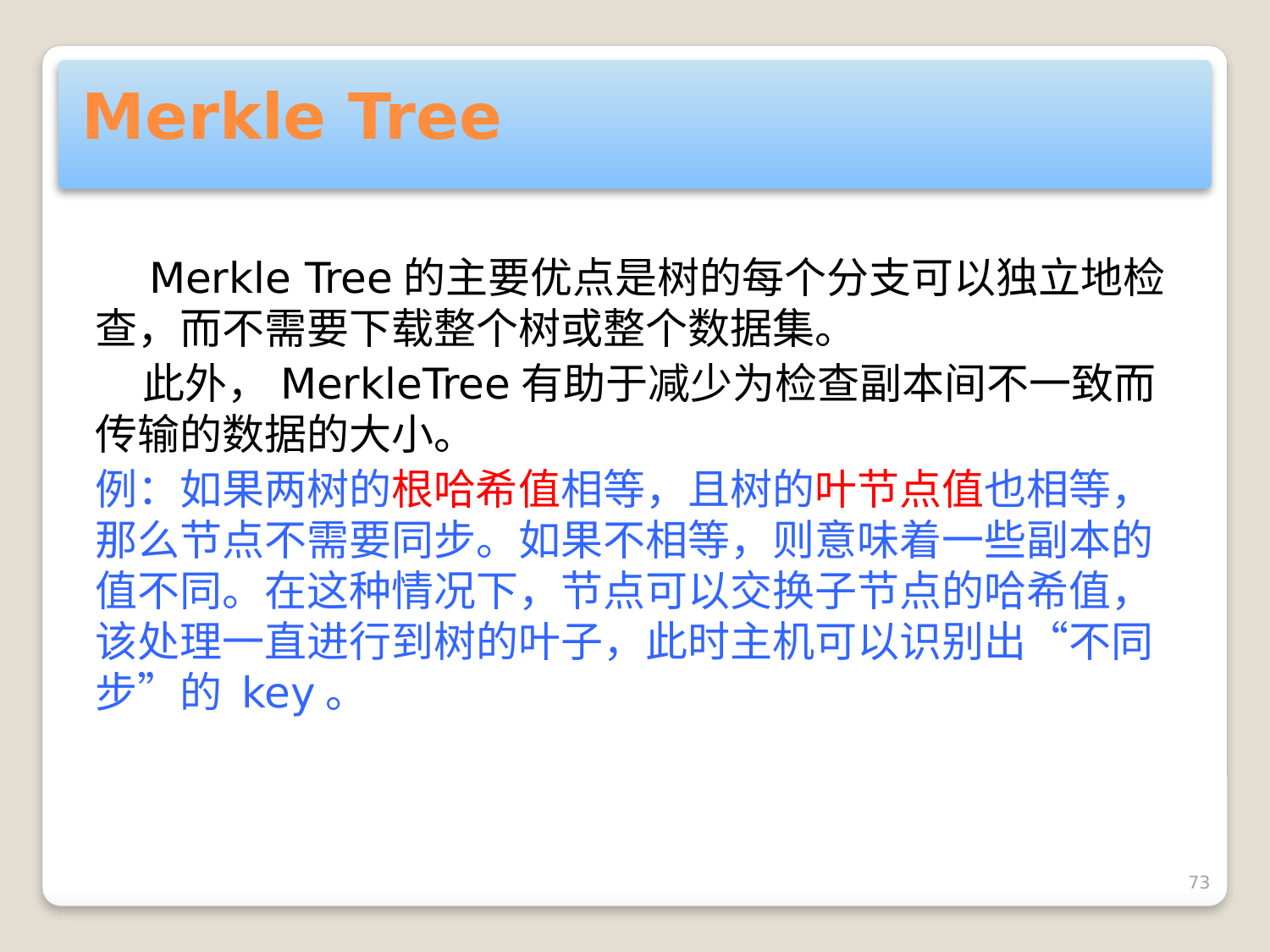

# Merkle Tree
    Merkle Tree的主要优点是树的每个分支可以独立地检查，而不需要下载整个树或整个数据集。
    此外，MerkleTree有助于减少为检查副本间不一致而传输的数据的大小。
例：如果两树的根哈希值相等，且树的叶节点值也相等，那么节点不需要同步。如果不相等，则意味着一些副本的值不同。在这种情况下，节点可以交换子节点的哈希值，该处理一直进行到树的叶子，此时主机可以识别出“不同步”的 key。
73